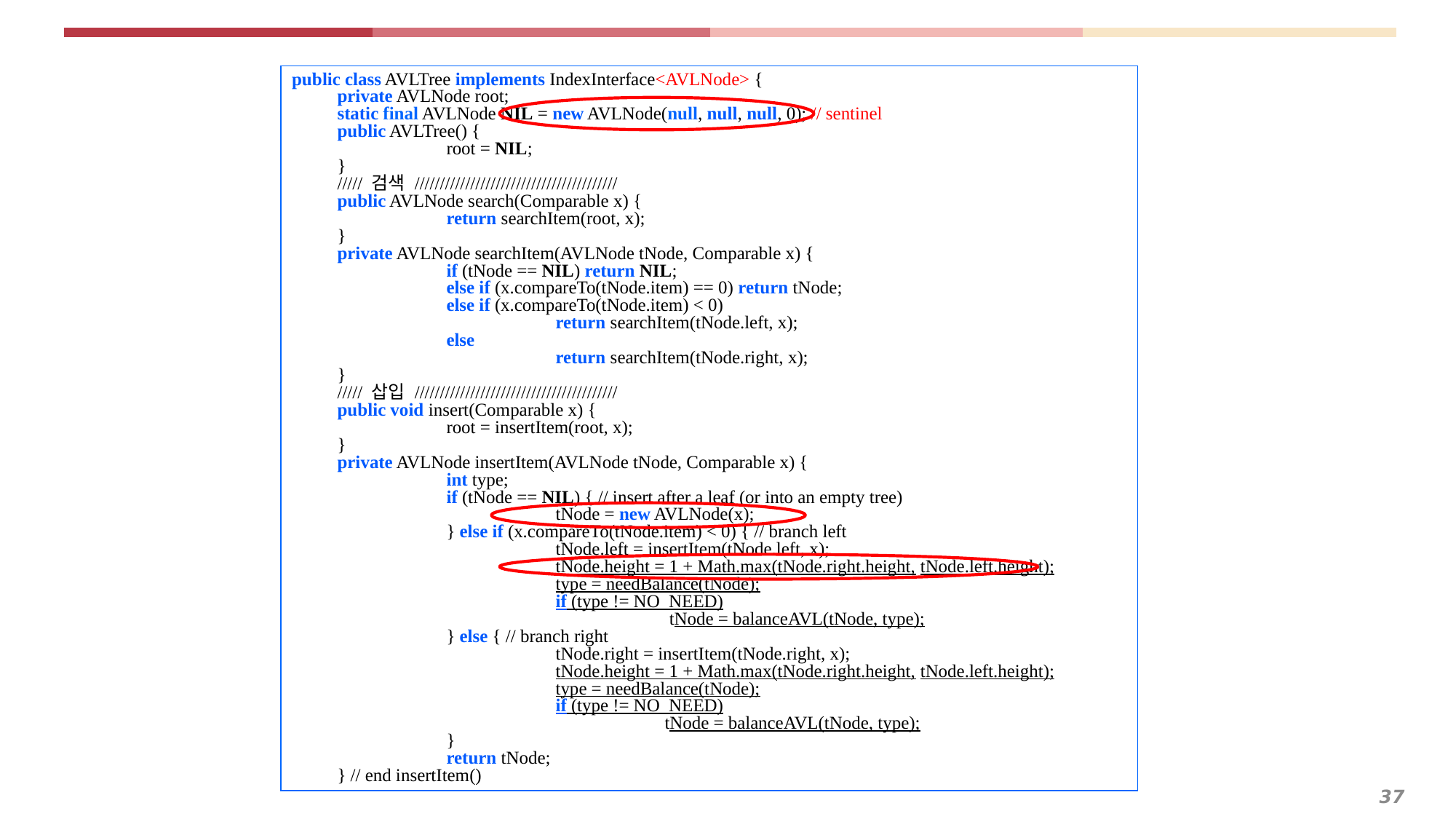

public class AVLTree implements IndexInterface<AVLNode> {
	private AVLNode root;
	static final AVLNode NIL = new AVLNode(null, null, null, 0); // sentinel
	public AVLTree() {
		root = NIL;
	}
	///// 검색 ////////////////////////////////////////
	public AVLNode search(Comparable x) {
		return searchItem(root, x);
	}
	private AVLNode searchItem(AVLNode tNode, Comparable x) {
		if (tNode == NIL) return NIL;
		else if (x.compareTo(tNode.item) == 0) return tNode;
		else if (x.compareTo(tNode.item) < 0)
			return searchItem(tNode.left, x);
		else
			return searchItem(tNode.right, x);
	}
	///// 삽입 ////////////////////////////////////////
	public void insert(Comparable x) {
		root = insertItem(root, x);
	}
	private AVLNode insertItem(AVLNode tNode, Comparable x) {
		int type;
		if (tNode == NIL) { // insert after a leaf (or into an empty tree)
			tNode = new AVLNode(x);
		} else if (x.compareTo(tNode.item) < 0) { // branch left
			tNode.left = insertItem(tNode.left, x);
			tNode.height = 1 + Math.max(tNode.right.height, tNode.left.height);
			type = needBalance(tNode);
			if (type != NO_NEED)
				 tNode = balanceAVL(tNode, type);
		} else { // branch right
			tNode.right = insertItem(tNode.right, x);
			tNode.height = 1 + Math.max(tNode.right.height, tNode.left.height);
			type = needBalance(tNode);
			if (type != NO_NEED)
				tNode = balanceAVL(tNode, type);
		}
		return tNode;
	} // end insertItem()